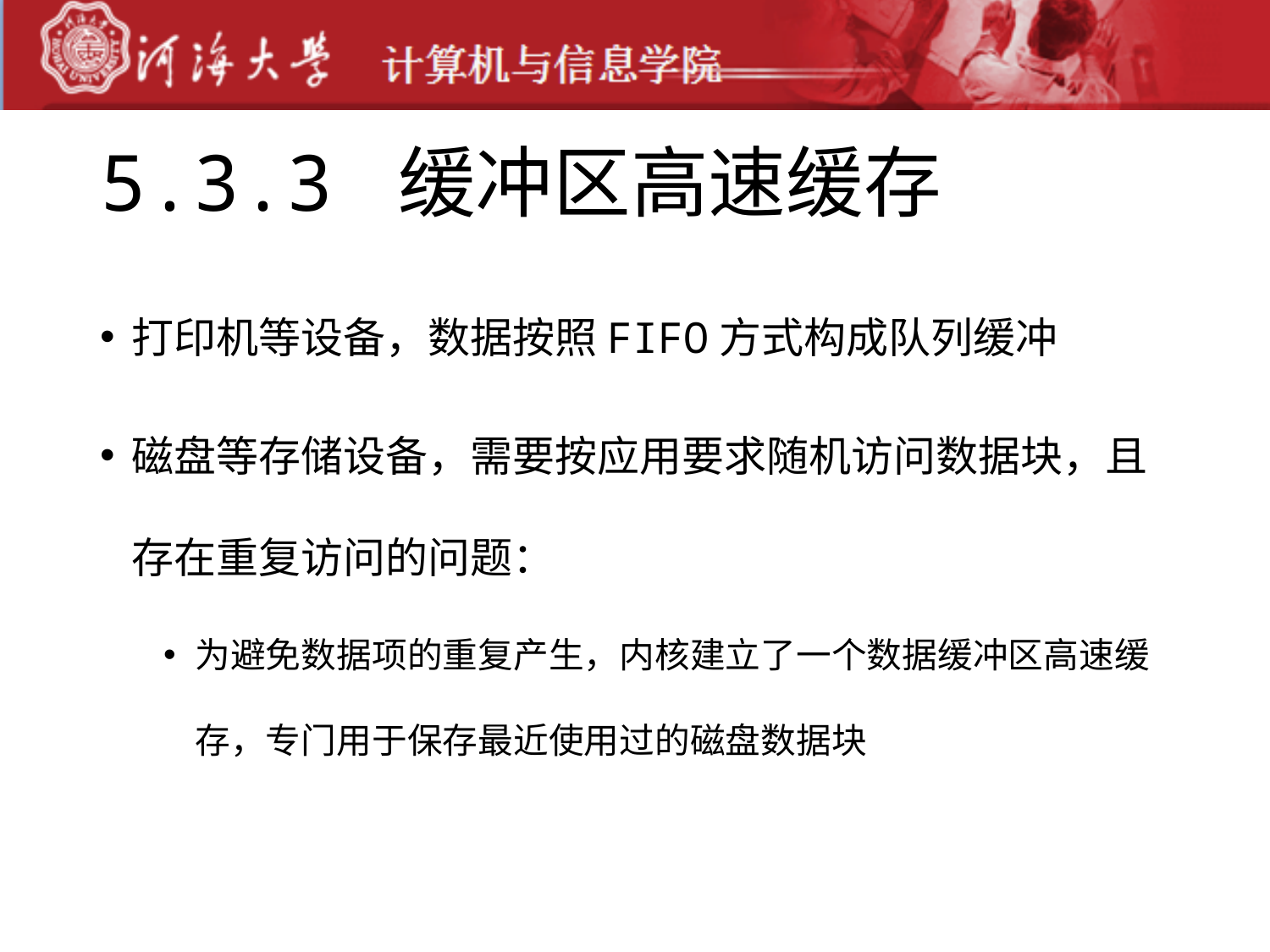

# 5.3.3 缓冲区高速缓存
打印机等设备，数据按照FIFO方式构成队列缓冲
磁盘等存储设备，需要按应用要求随机访问数据块，且存在重复访问的问题：
为避免数据项的重复产生，内核建立了一个数据缓冲区高速缓存，专门用于保存最近使用过的磁盘数据块